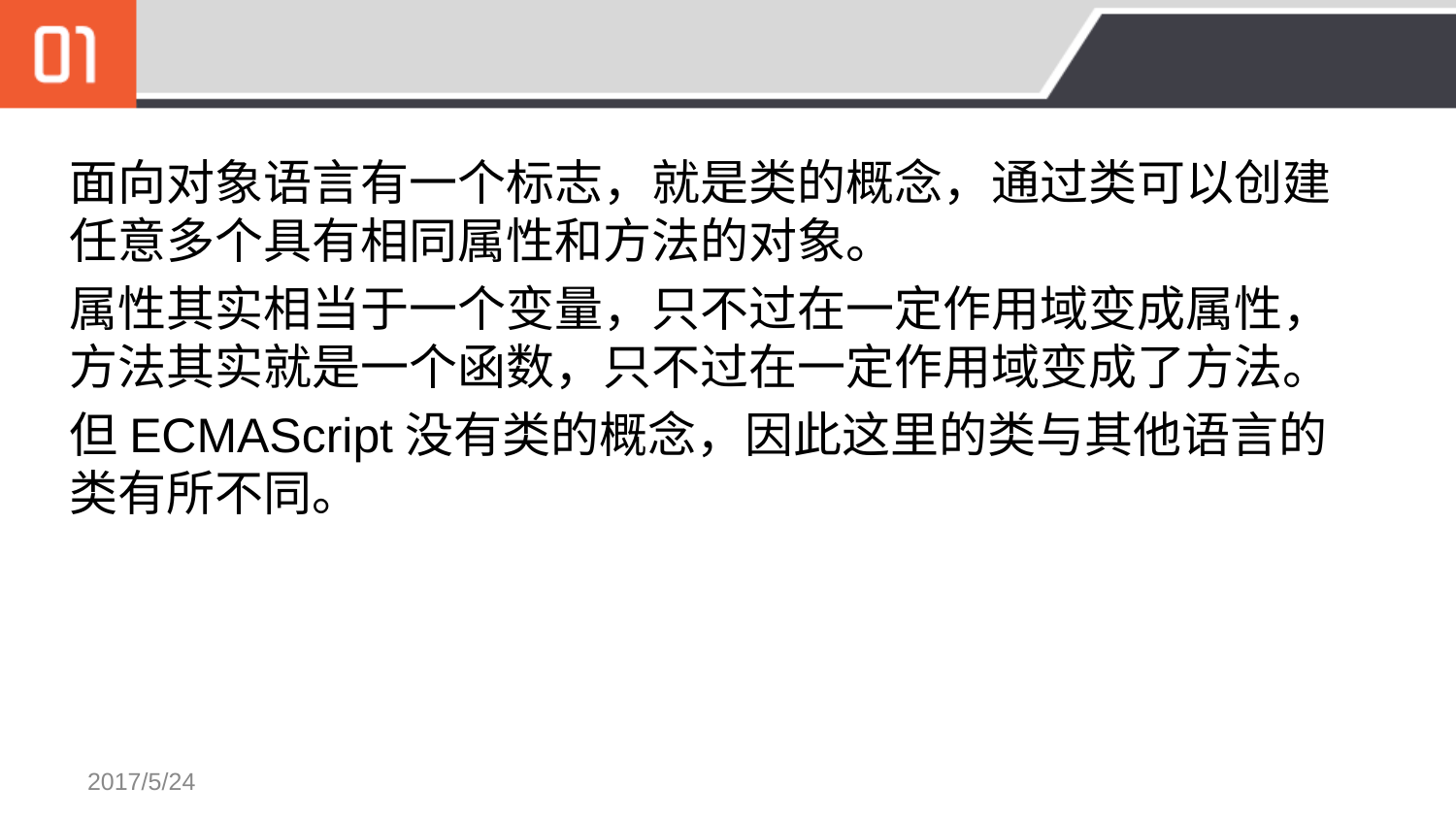

#
	面向对象语言有一个标志，就是类的概念，通过类可以创建任意多个具有相同属性和方法的对象。
	属性其实相当于一个变量，只不过在一定作用域变成属性，方法其实就是一个函数，只不过在一定作用域变成了方法。
	但ECMAScript没有类的概念，因此这里的类与其他语言的类有所不同。

2017/5/24